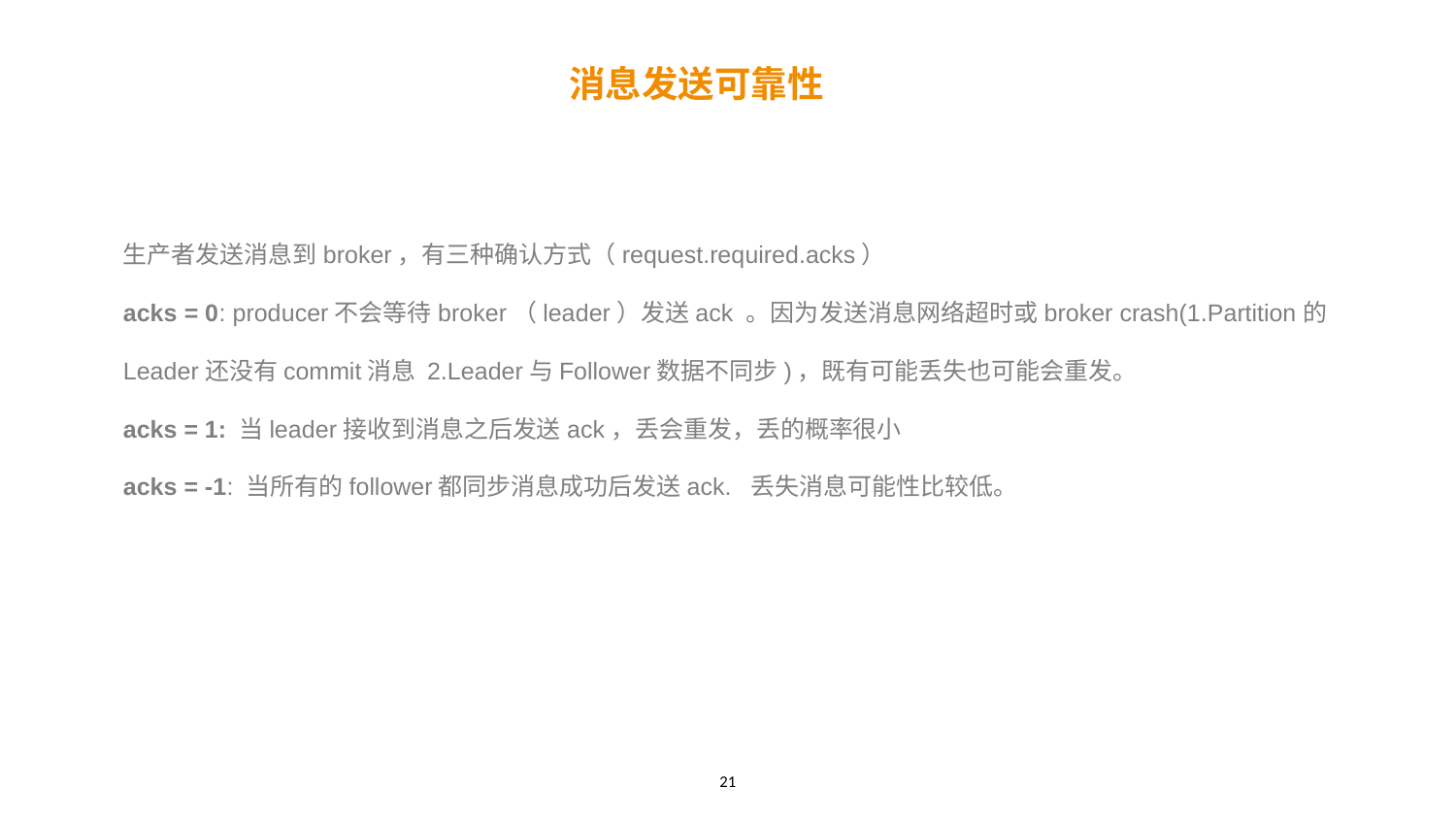

消息发送可靠性
生产者发送消息到broker，有三种确认方式（request.required.acks）
acks = 0: producer不会等待broker（leader）发送ack 。因为发送消息网络超时或broker crash(1.Partition的Leader还没有commit消息 2.Leader与Follower数据不同步)，既有可能丢失也可能会重发。
acks = 1: 当leader接收到消息之后发送ack，丢会重发，丢的概率很小
acks = -1: 当所有的follower都同步消息成功后发送ack.  丢失消息可能性比较低。